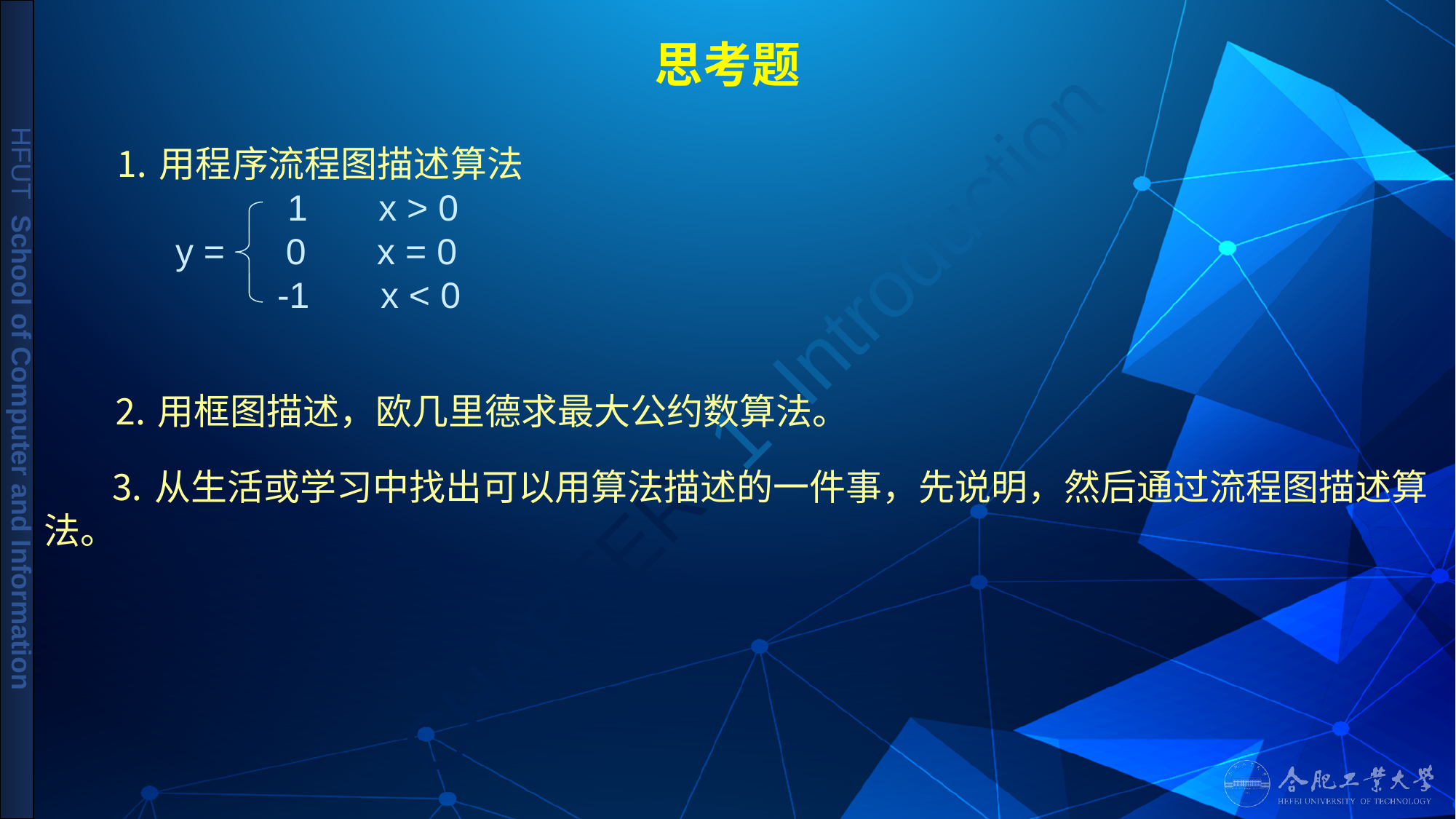

# 思考题
⒈用程序流程图描述算法
                 1       x > 0
      y =      0       x = 0
                -1       x < 0

        ⒉用框图描述，欧几里德求最大公约数算法。
        ⒊从生活或学习中找出可以用算法描述的一件事，先说明，然后通过流程图描述算法。